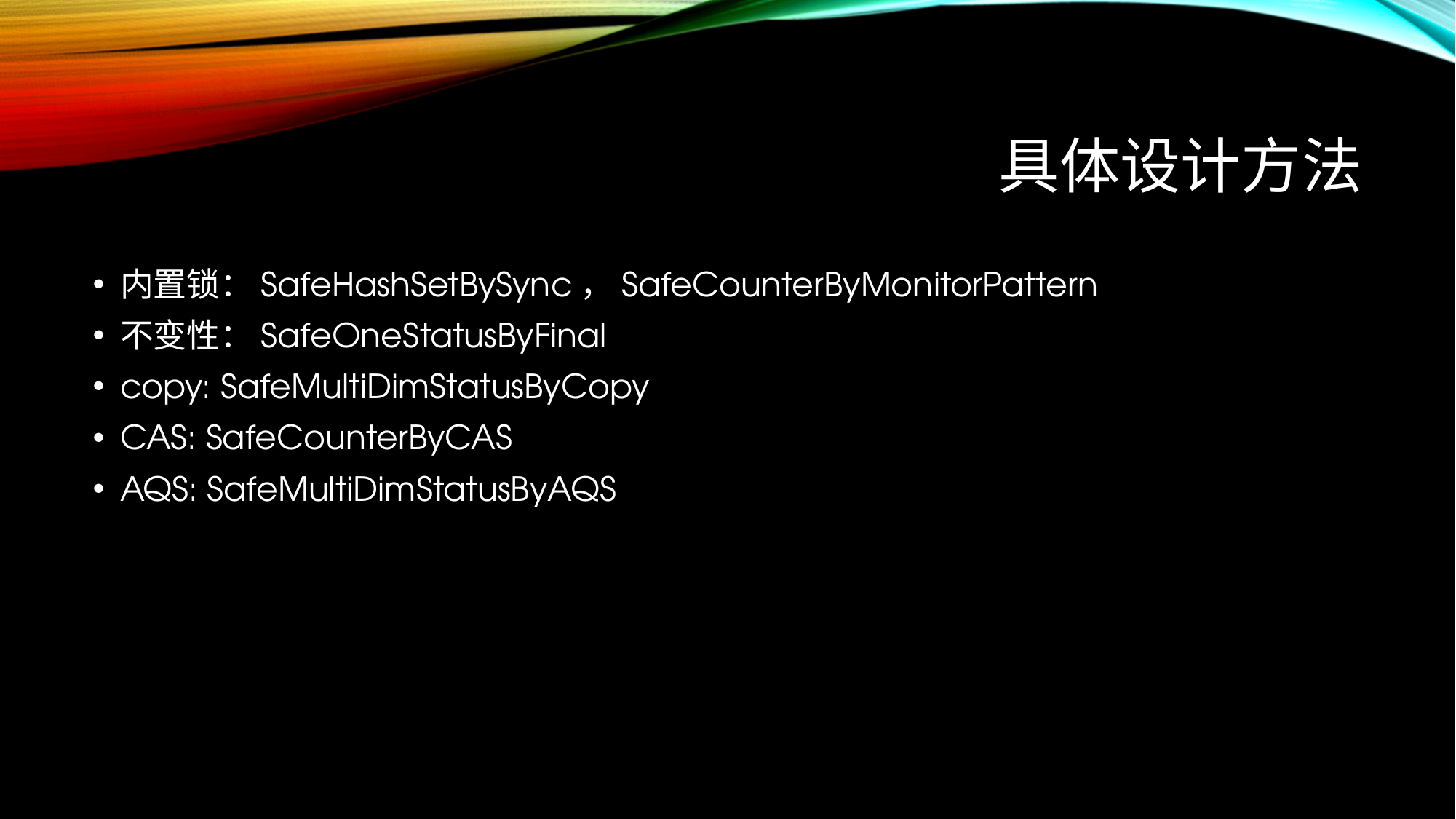

# 具体设计方法
内置锁：SafeHashSetBySync，SafeCounterByMonitorPattern
不变性：SafeOneStatusByFinal
copy: SafeMultiDimStatusByCopy
CAS: SafeCounterByCAS
AQS: SafeMultiDimStatusByAQS